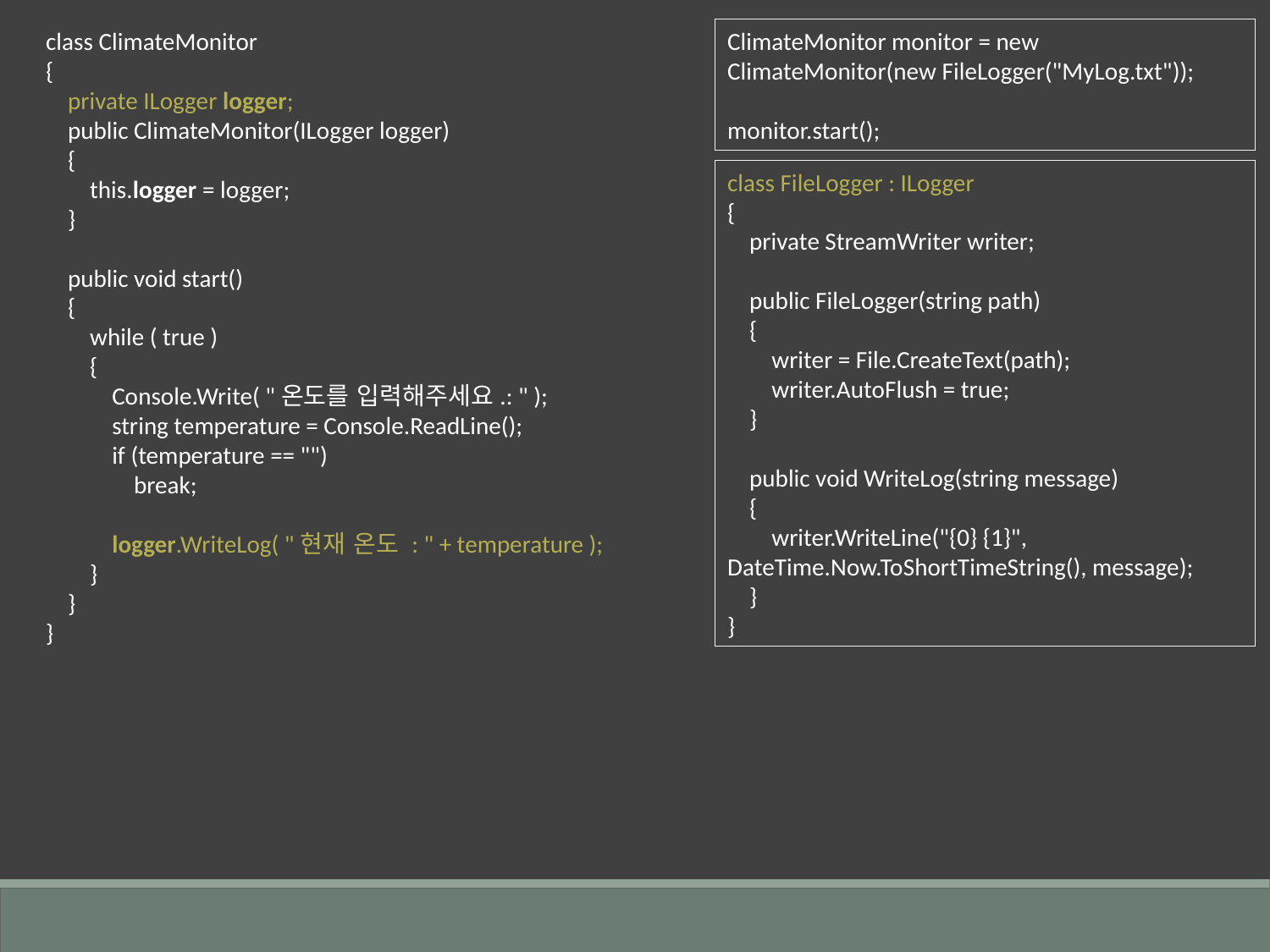

class ClimateMonitor
{
    private ILogger logger;
    public ClimateMonitor(ILogger logger)
    {
        this.logger = logger;
    }

    public void start()
    {
        while ( true )
        {
            Console.Write( "온도를 입력해주세요.: " );
            string temperature = Console.ReadLine();
            if (temperature == "")
                break;

            logger.WriteLog( "현재 온도 : " + temperature );
        }
    }
}
ClimateMonitor monitor = new ClimateMonitor(new FileLogger("MyLog.txt"));

monitor.start();
class FileLogger : ILogger
{
    private StreamWriter writer;

    public FileLogger(string path)
    {
        writer = File.CreateText(path);
        writer.AutoFlush = true;
    }

    public void WriteLog(string message)
    {
        writer.WriteLine("{0} {1}", DateTime.Now.ToShortTimeString(), message);
    }
}